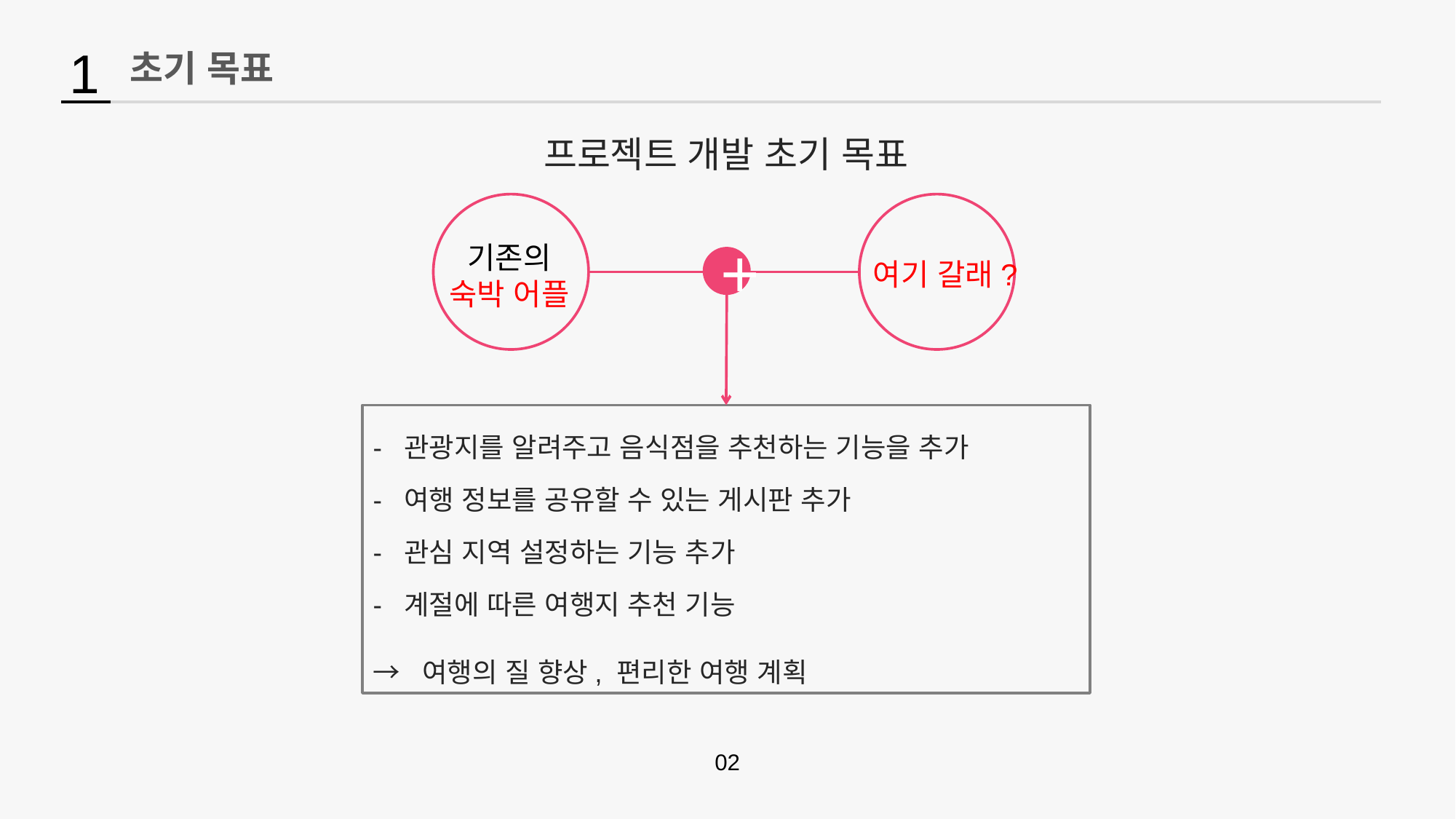

1
초기 목표
프로젝트 개발 초기 목표

기존의
숙박 어플

여기 갈래?
기존의 숙박 어플
+
-  관광지를 알려주고 음식점을 추천하는 기능을 추가
-  여행 정보를 공유할 수 있는 게시판 추가
-  관심 지역 설정하는 기능 추가
-  계절에 따른 여행지 추천 기능
→  여행의 질 향상, 편리한 여행 계획
-  관광지를 알려주고 주변 음식점을 추천하는 기능을 추가
-  여행 정보를 공유할 수 있는 게시판 추가
-  관심 지역 설정하는 기능 추가
-  계절에 따른 여행 지역 추천 기능
→  여행의 질 향상, 편리한 여행 계획
02